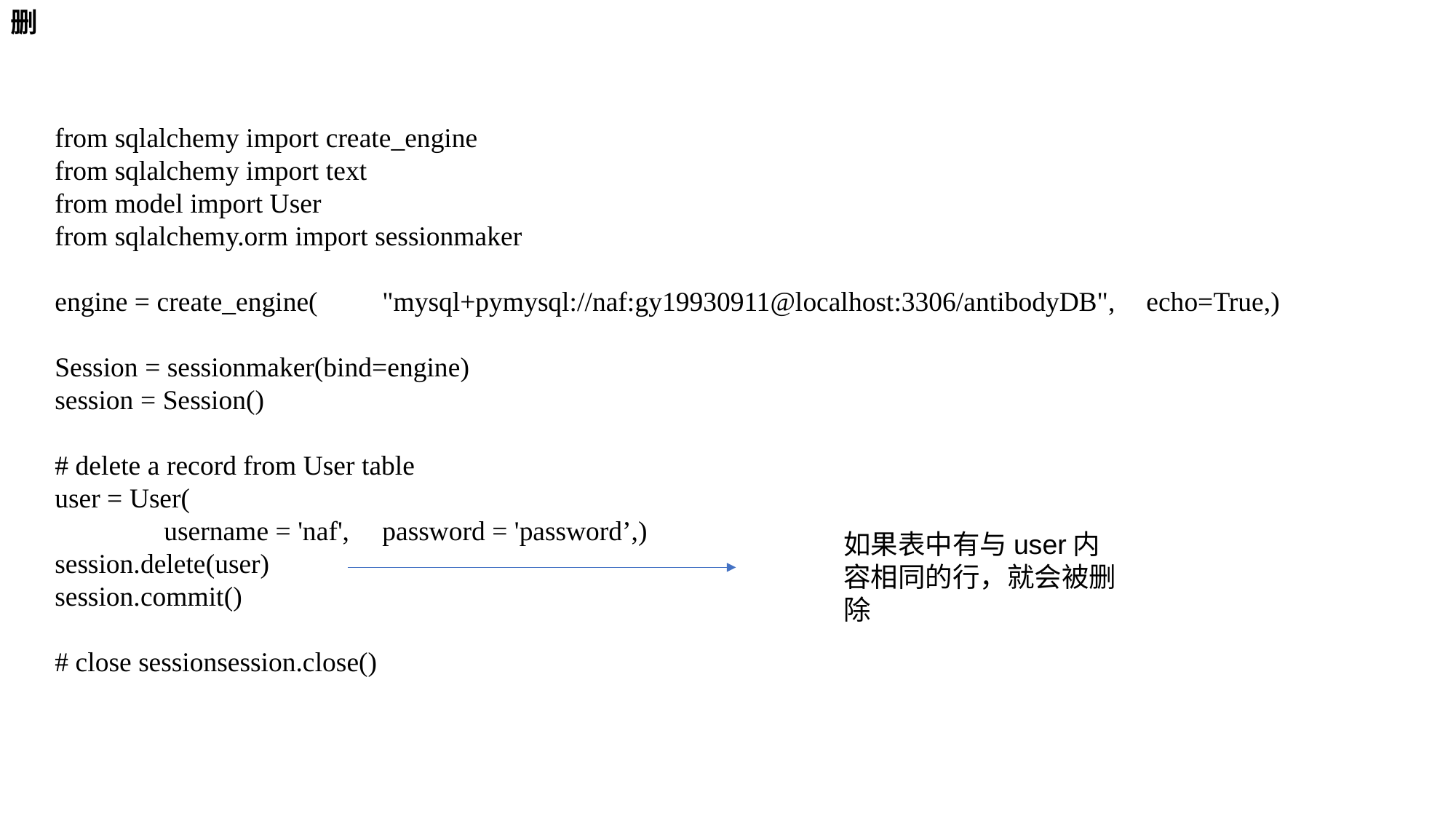

删
from sqlalchemy import create_engine
from sqlalchemy import text
from model import User
from sqlalchemy.orm import sessionmaker

engine = create_engine(	"mysql+pymysql://naf:gy19930911@localhost:3306/antibodyDB",	echo=True,)

Session = sessionmaker(bind=engine)
session = Session()

# delete a record from User table
user = User(
	username = 'naf',	password = 'password’,)
session.delete(user)
session.commit()

# close sessionsession.close()
如果表中有与user内容相同的行，就会被删除